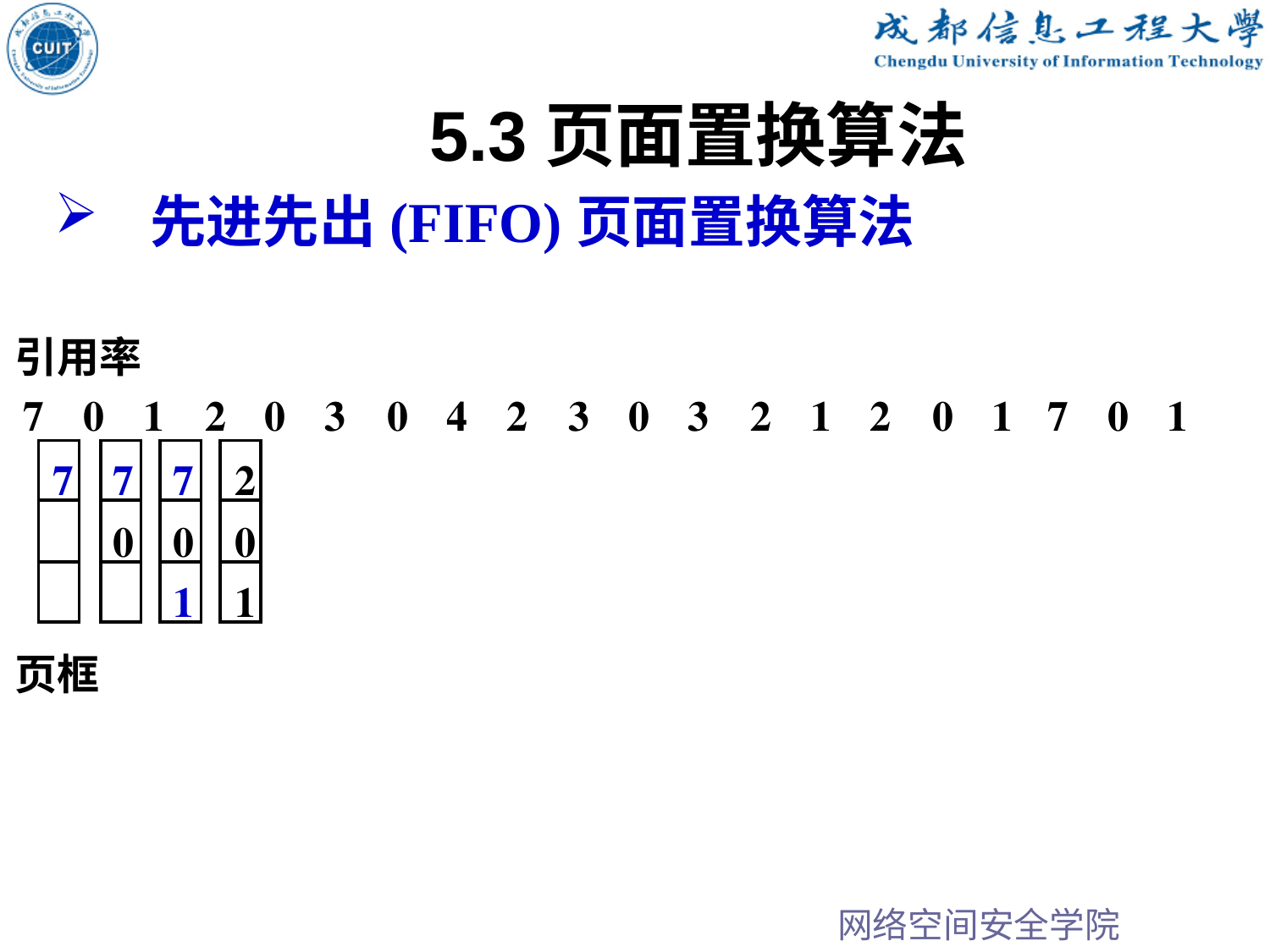

5.3页面置换算法
先进先出(FIFO)页面置换算法
引用率
7
0
1
2
0
3
0
4
2
3
0
3
2
1
2
0
1
7
0
1

7
7
7
2

0
0
0

1
1
页框